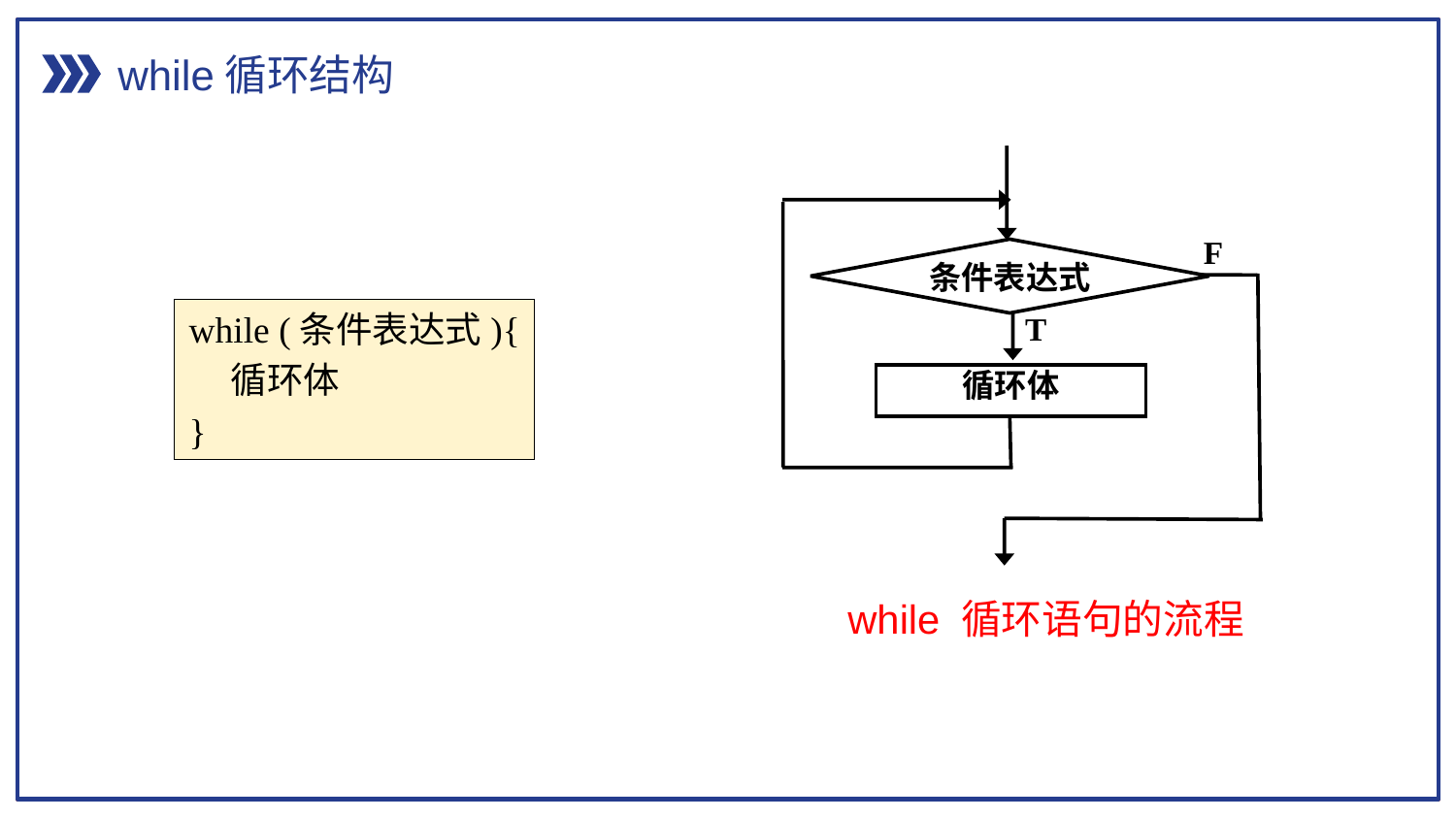

while循环结构

条件表达式

循环体

while 循环语句的流程

F
T
while (条件表达式){
    循环体
}